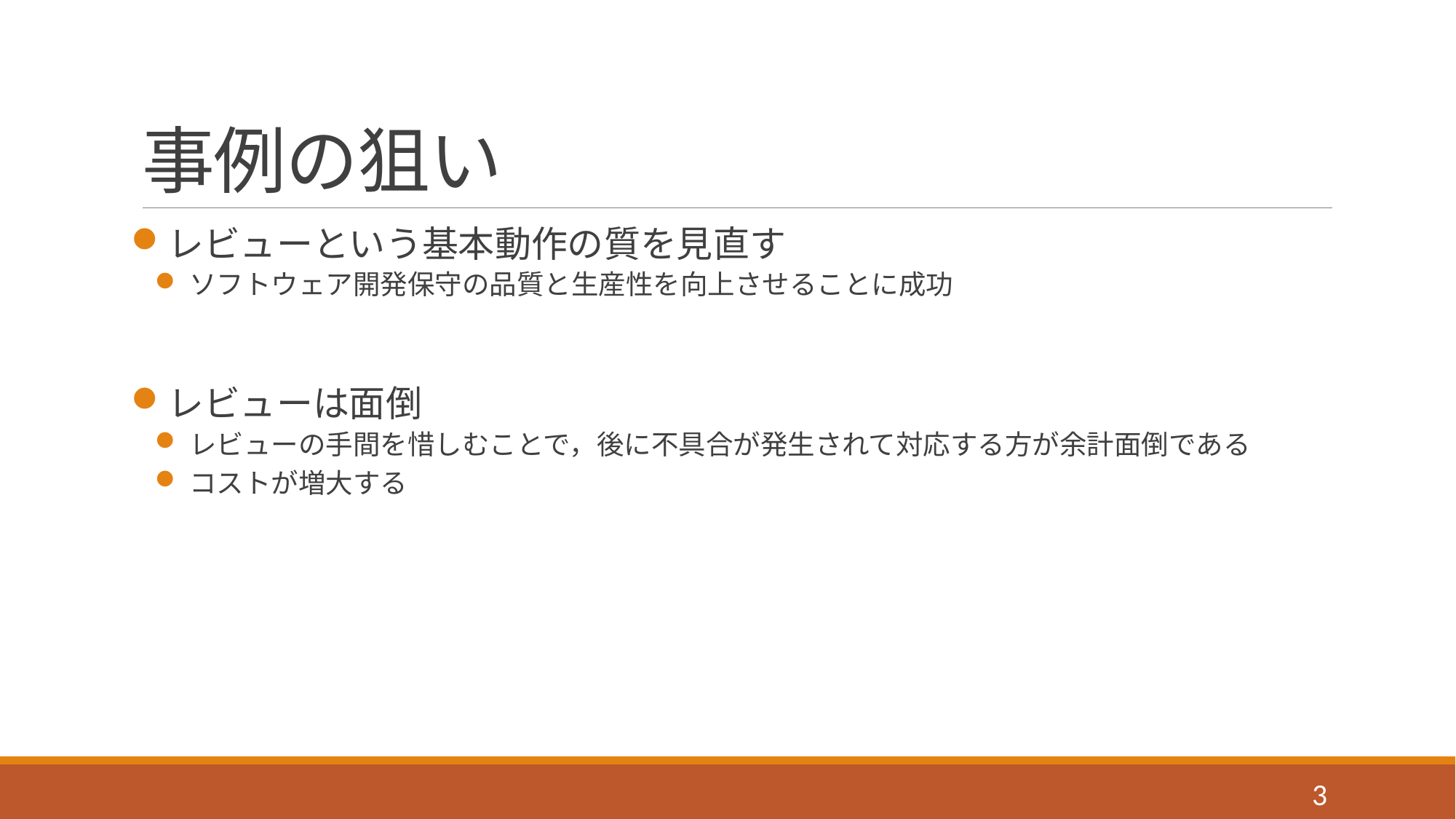

# 事例の狙い
レビューという基本動作の質を見直す
ソフトウェア開発保守の品質と生産性を向上させることに成功

レビューは面倒
レビューの手間を惜しむことで，後に不具合が発生されて対応する方が余計面倒である
コストが増大する

3